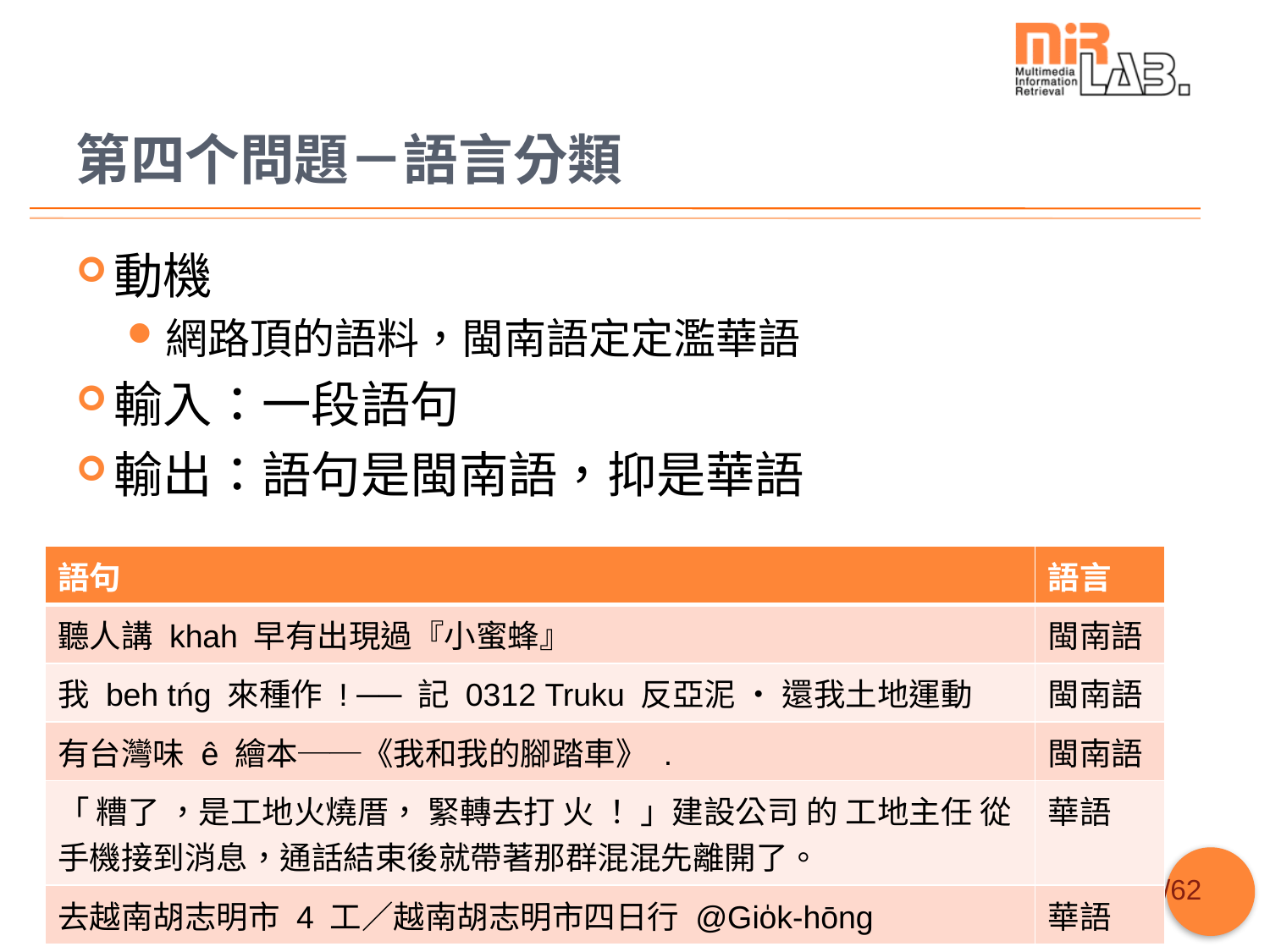

# 第四个問題－語言分類
動機
網路頂的語料，閩南語定定濫華語
輸入：一段語句
輸出：語句是閩南語，抑是華語

| 語句 | 語言 |
| --- | --- |
| 聽人講 khah 早有出現過『小蜜蜂』 | 閩南語 |
| 我 beh tńg 來種作 ! ── 記 0312 Truku 反亞泥 ‧ 還我土地運動 | 閩南語 |
| 有台灣味 ê 繪本──《我和我的腳踏車》 . | 閩南語 |
| 「 糟了 ，是工地火燒厝， 緊轉去打 火 ！ 」建設公司 的 工地主任 從手機接到消息，通話結束後就帶著那群混混先離開了。 | 華語 |
| 去越南胡志明市 4 工／越南胡志明市四日行 @Gio̍k-hōng | 華語 |